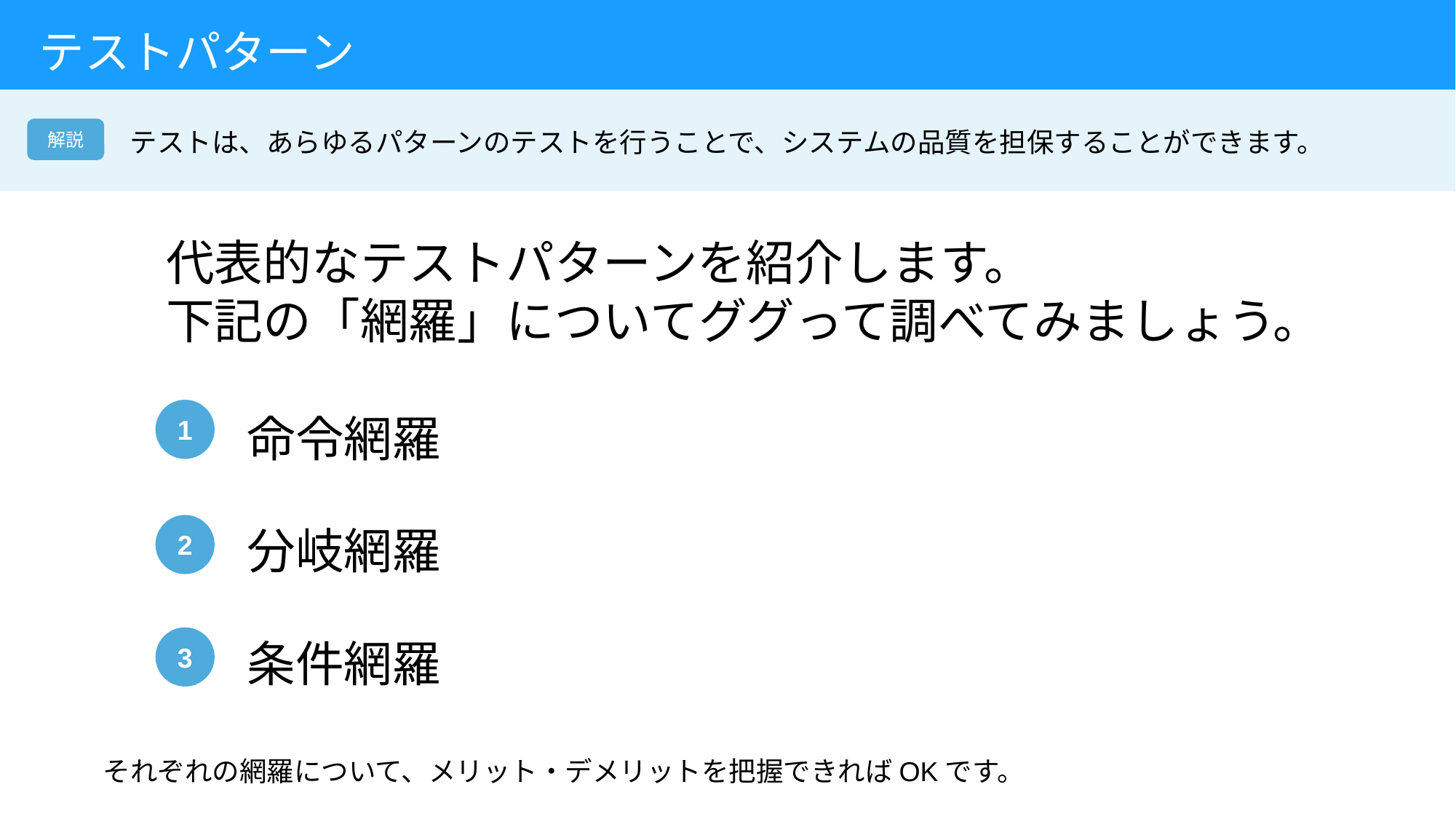

# テストパターン

解説
テストは、あらゆるパターンのテストを行うことで、システムの品質を担保することができます。
代表的なテストパターンを紹介します。
下記の「網羅」についてググって調べてみましょう。
1
命令網羅
2
分岐網羅
3
条件網羅
それぞれの網羅について、メリット・デメリットを把握できればOKです。